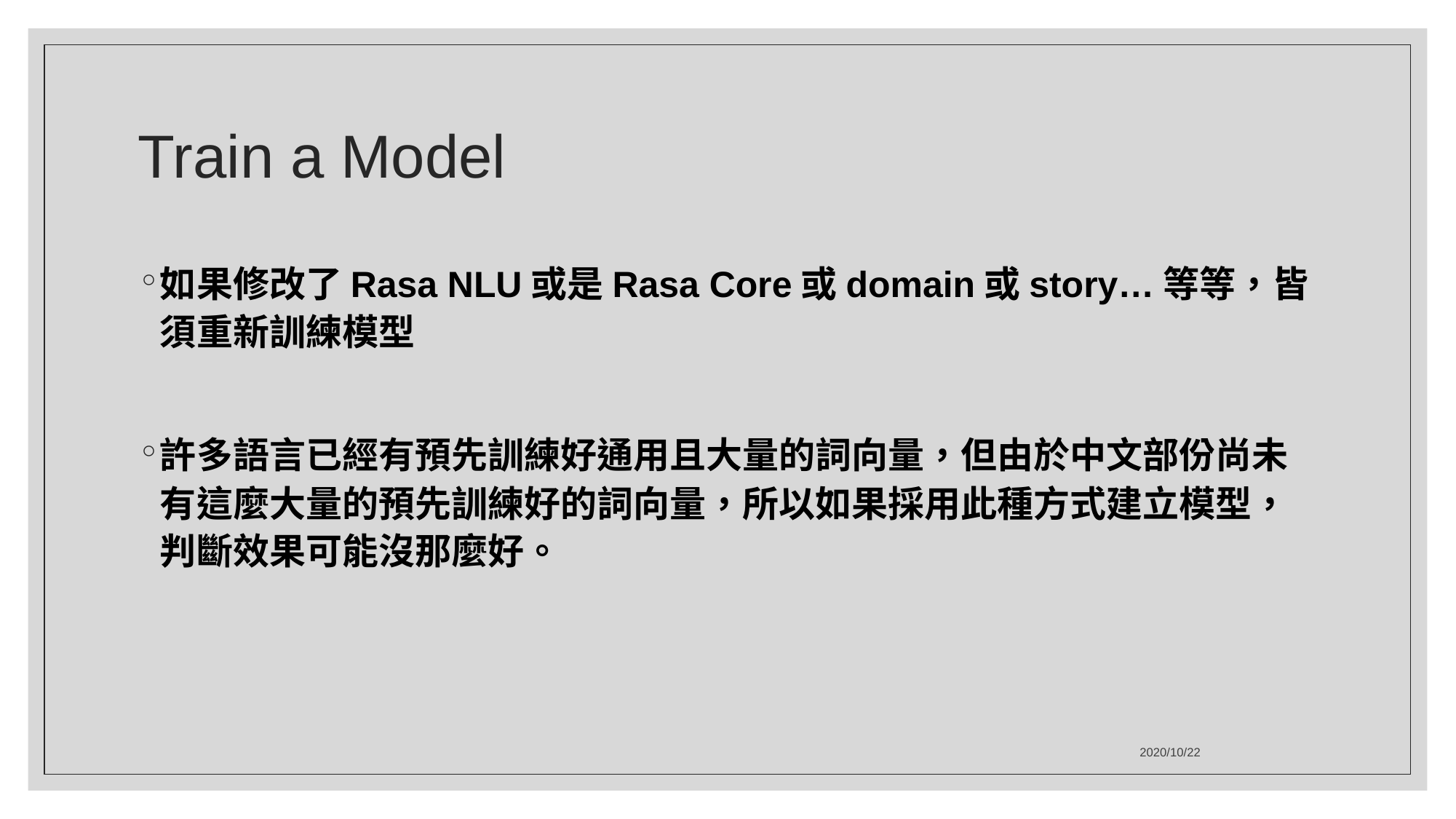

# Train a Model
如果修改了Rasa NLU或是Rasa Core或domain或story…等等，皆須重新訓練模型

許多語言已經有預先訓練好通用且大量的詞向量，但由於中文部份尚未有這麼大量的預先訓練好的詞向量，所以如果採用此種方式建立模型，判斷效果可能沒那麼好。
2020/10/22